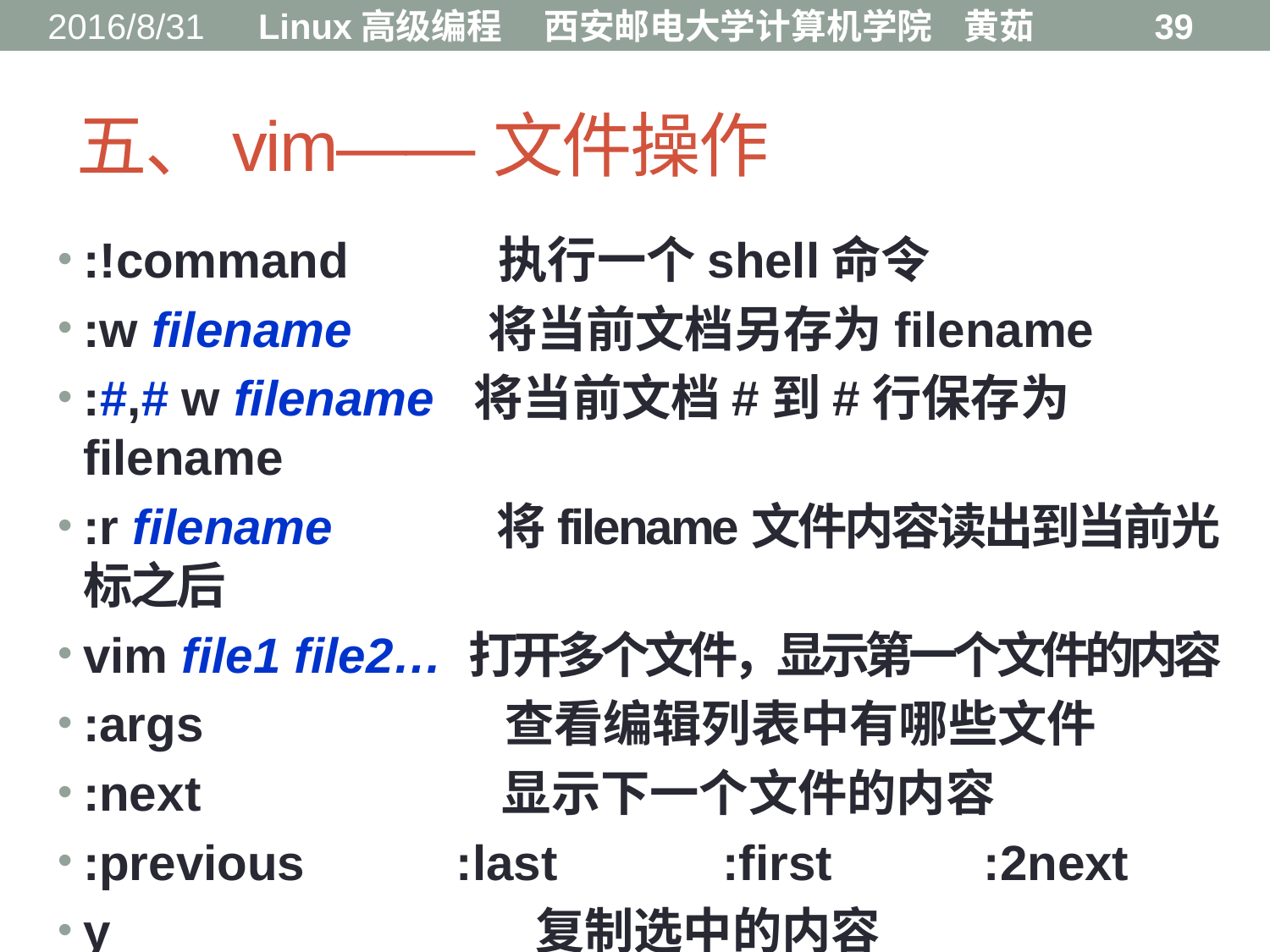

2016/8/31
Linux高级编程    西安邮电大学计算机学院   黄茹
39
# 五、vim——文件操作
:!command          执行一个shell命令
:w filename         将当前文档另存为filename
:#,# w filename  将当前文档#到#行保存为filename
:r filename           将filename文件内容读出到当前光标之后
vim file1 file2… 打开多个文件，显示第一个文件的内容
:args                     查看编辑列表中有哪些文件
:next                     显示下一个文件的内容
:previous           :last            :first           :2next
y                              复制选中的内容